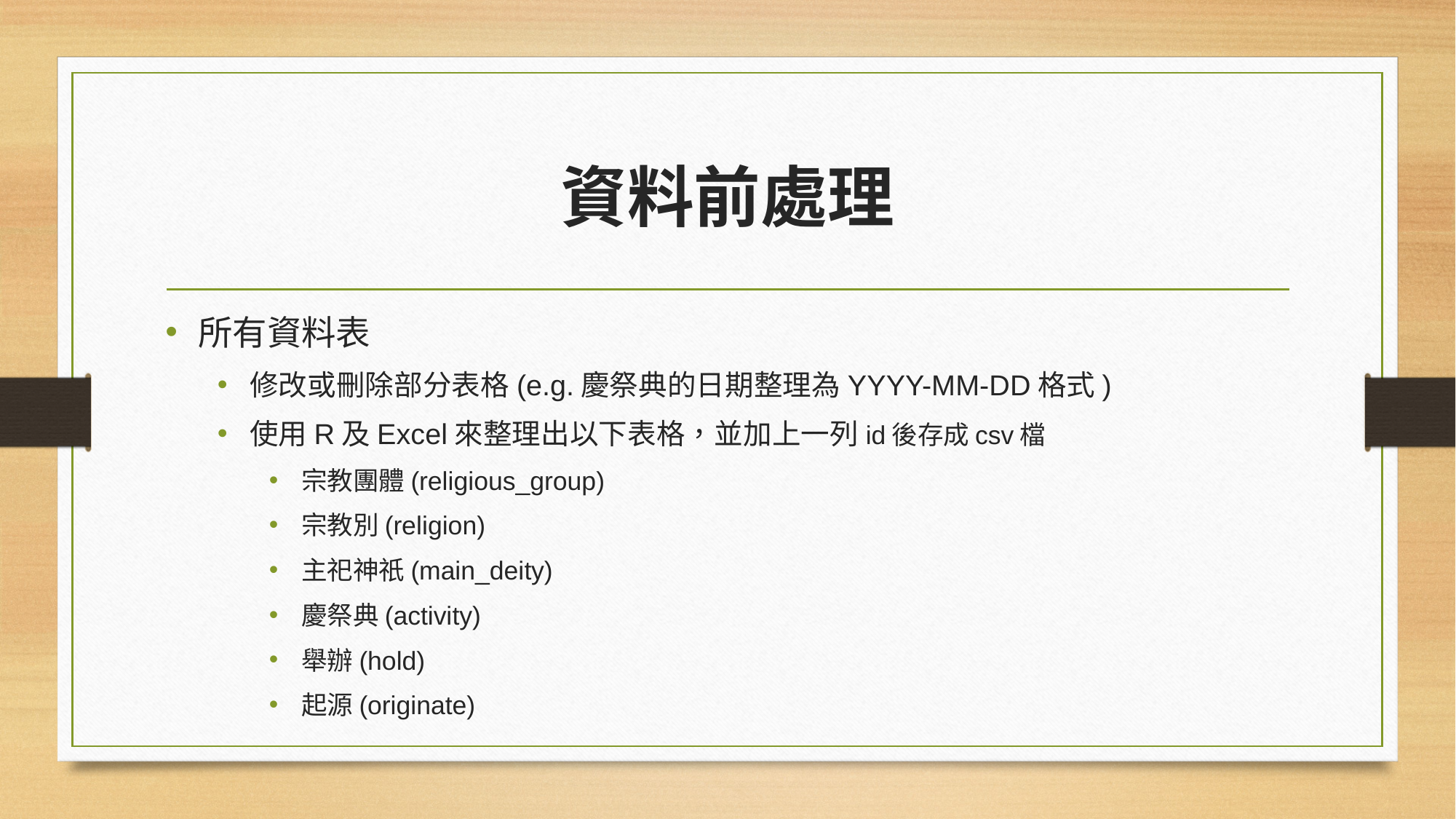

# 資料前處理
所有資料表
修改或刪除部分表格(e.g.慶祭典的日期整理為YYYY-MM-DD格式)
使用R及Excel來整理出以下表格，並加上一列id後存成csv檔
宗教團體(religious_group)
宗教別(religion)
主祀神祇(main_deity)
慶祭典(activity)
舉辦(hold)
起源(originate)